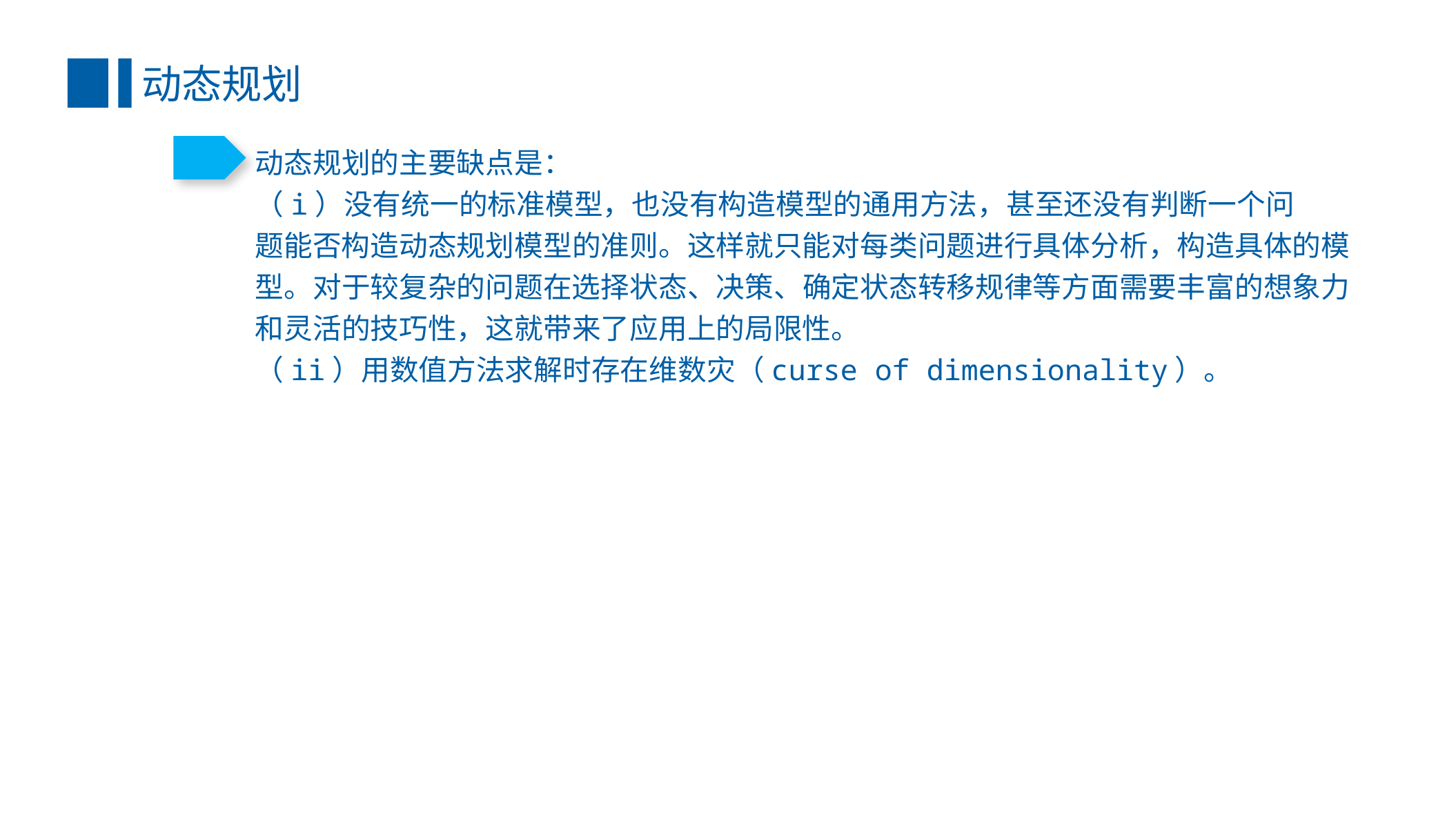

动态规划

动态规划的主要缺点是：
（i）没有统一的标准模型，也没有构造模型的通用方法，甚至还没有判断一个问
题能否构造动态规划模型的准则。这样就只能对每类问题进行具体分析，构造具体的模
型。对于较复杂的问题在选择状态、决策、确定状态转移规律等方面需要丰富的想象力
和灵活的技巧性，这就带来了应用上的局限性。
（ii）用数值方法求解时存在维数灾（curse of dimensionality）。